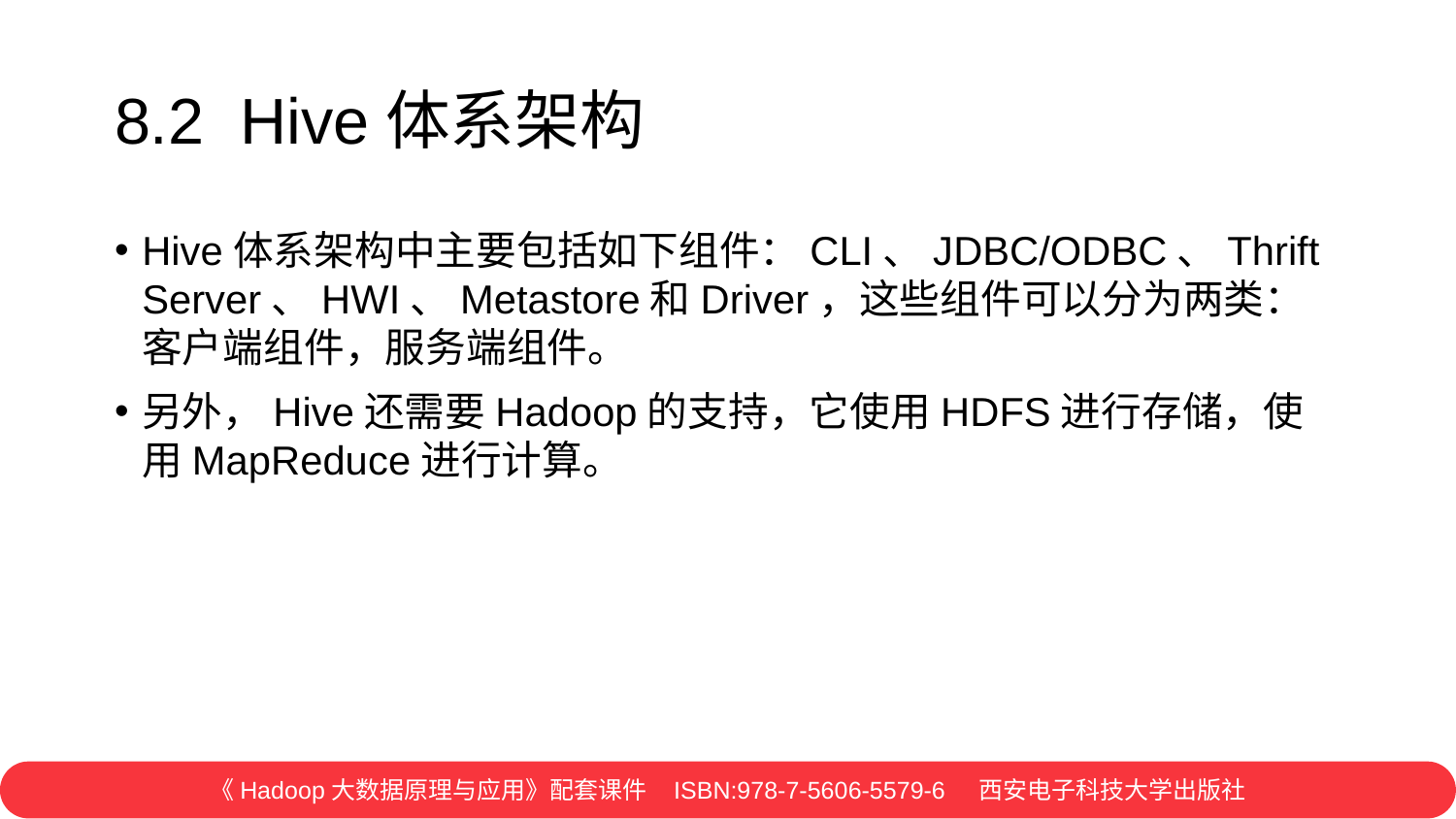

# 8.2  Hive体系架构
Hive体系架构中主要包括如下组件：CLI、JDBC/ODBC、Thrift Server、HWI、Metastore和Driver，这些组件可以分为两类：客户端组件，服务端组件。
另外，Hive还需要Hadoop的支持，它使用HDFS进行存储，使用MapReduce进行计算。